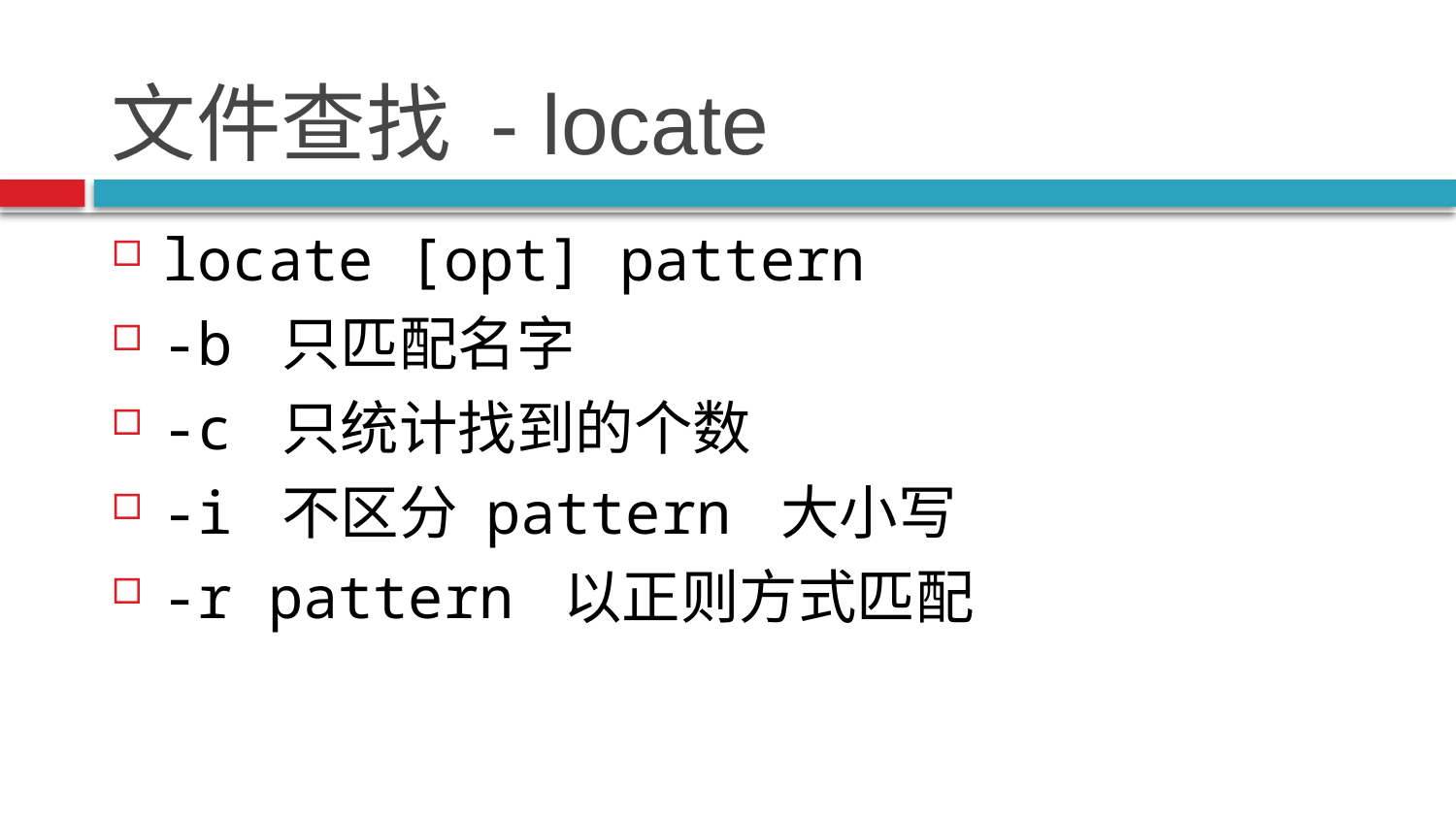

# 文件查找 - locate
locate [opt] pattern
-b 只匹配名字
-c 只统计找到的个数
-i 不区分 pattern 大小写
-r pattern 以正则方式匹配